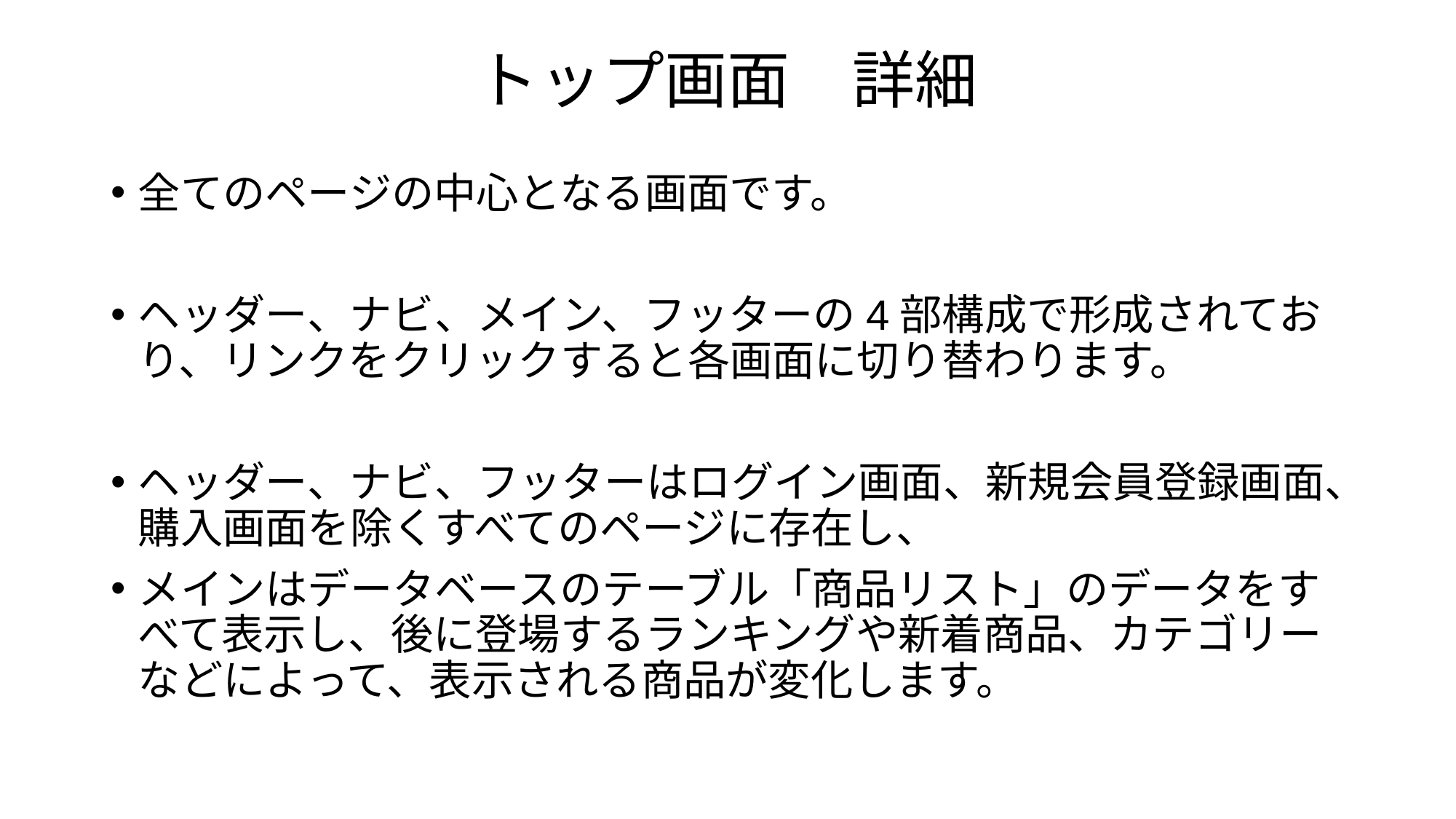

# トップ画面　詳細
全てのページの中心となる画面です。

ヘッダー、ナビ、メイン、フッターの4部構成で形成されており、リンクをクリックすると各画面に切り替わります。

ヘッダー、ナビ、フッターはログイン画面、新規会員登録画面、購入画面を除くすべてのページに存在し、
メインはデータベースのテーブル「商品リスト」のデータをすべて表示し、後に登場するランキングや新着商品、カテゴリーなどによって、表示される商品が変化します。